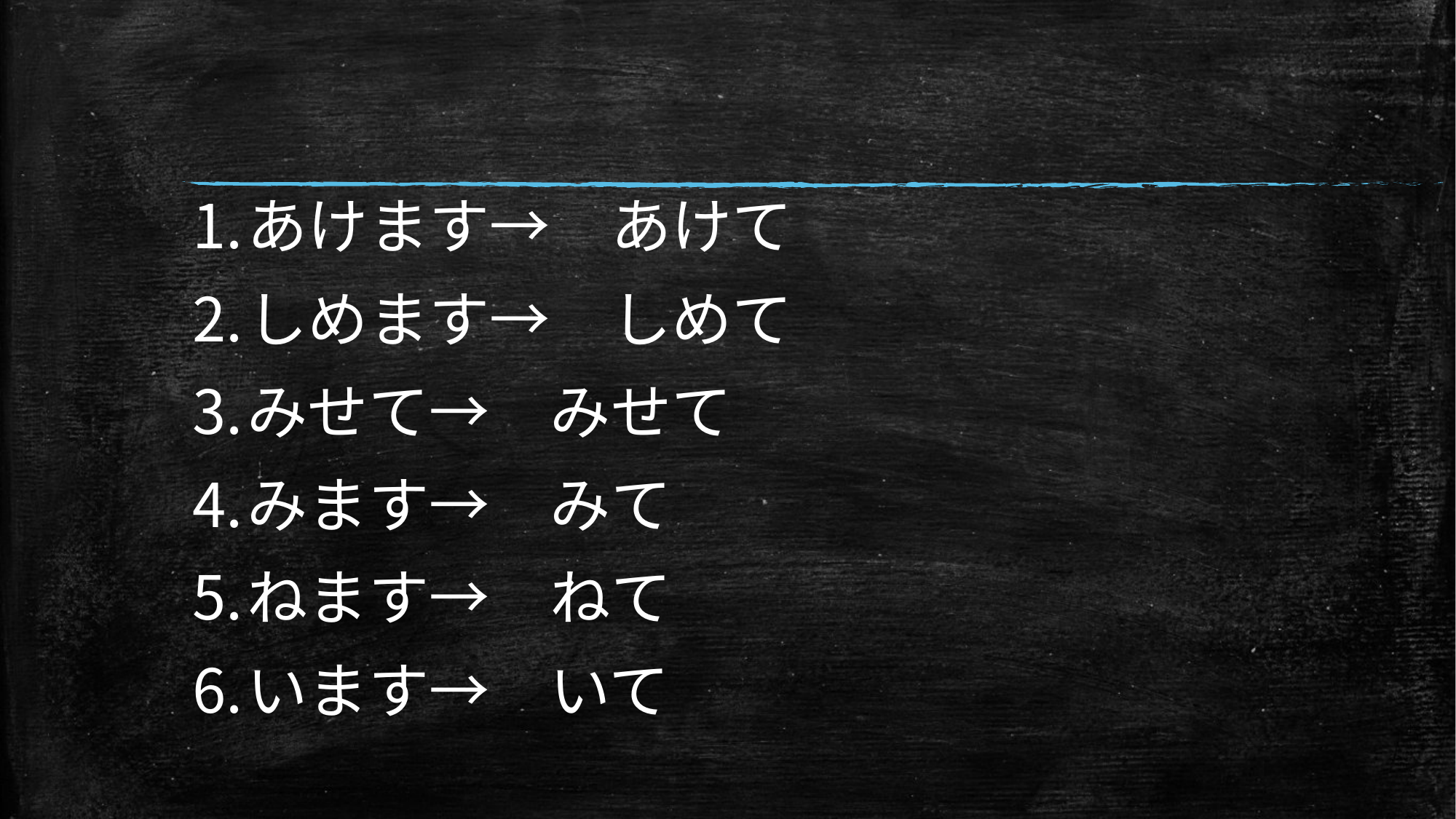

あけます→　あけて
しめます→　しめて
みせて→　みせて
みます→　みて
ねます→　ねて
います→　いて